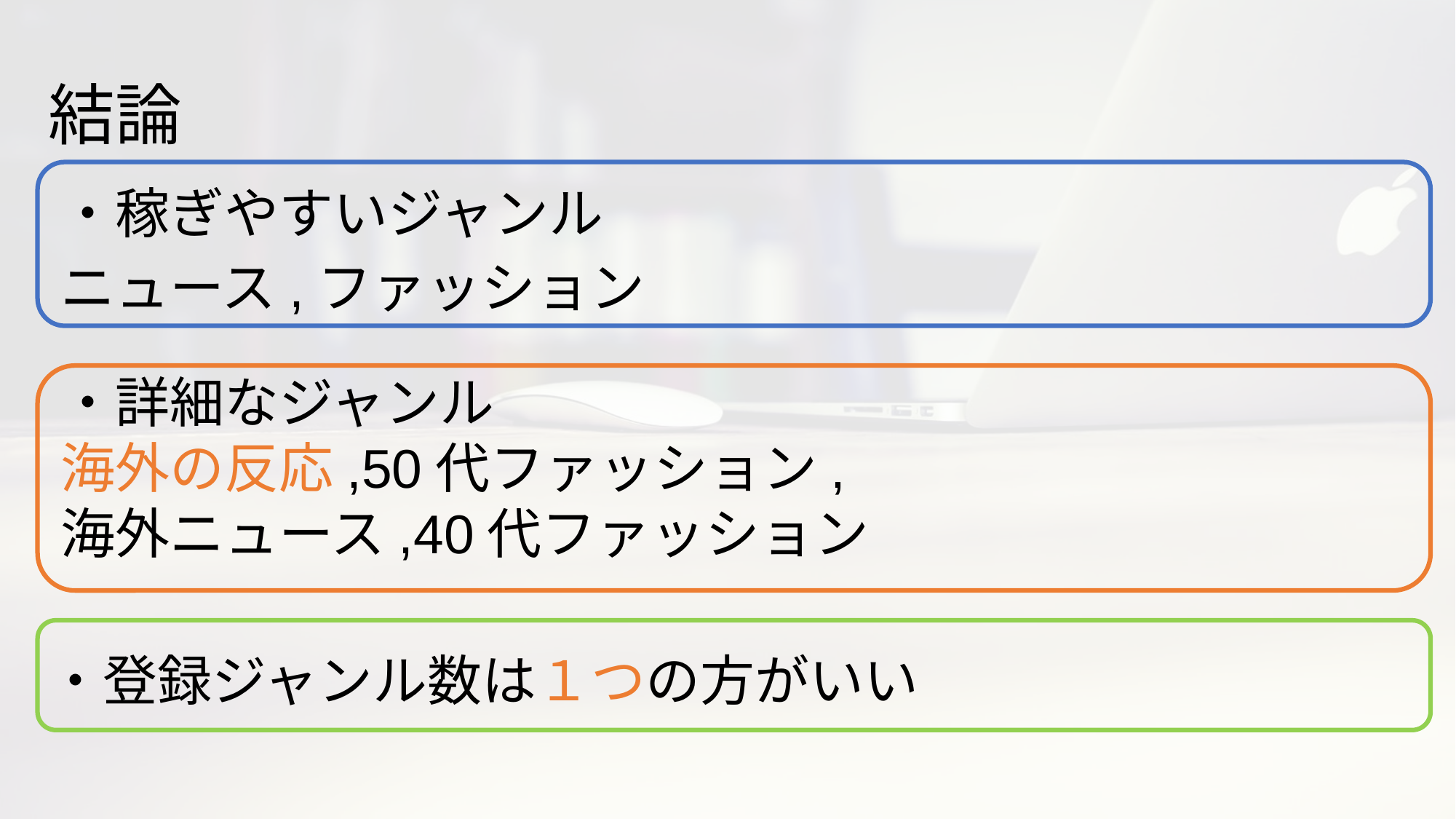

# 結論

・稼ぎやすいジャンル
ニュース,ファッション

・詳細なジャンル
海外の反応,50代ファッション,
海外ニュース,40代ファッション

・登録ジャンル数は１つの方がいい